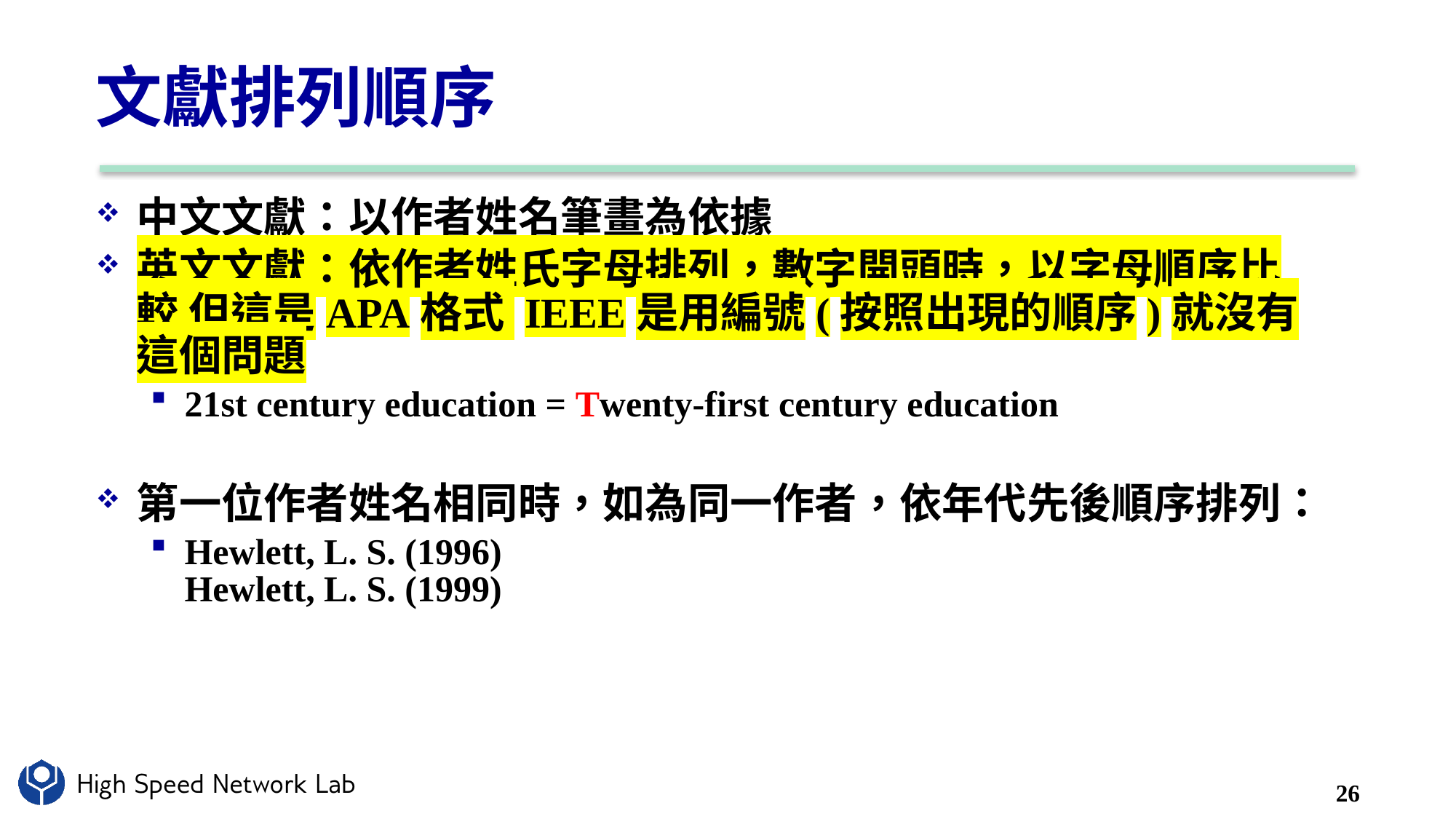

# 文獻排列順序
中文文獻：以作者姓名筆畫為依據
英文文獻：依作者姓氏字母排列，數字開頭時，以字母順序比較 但這是APA格式 IEEE是用編號(按照出現的順序)就沒有這個問題
21st century education = Twenty-first century education

第一位作者姓名相同時，如為同一作者，依年代先後順序排列：
Hewlett, L. S. (1996)
Hewlett, L. S. (1999)
26